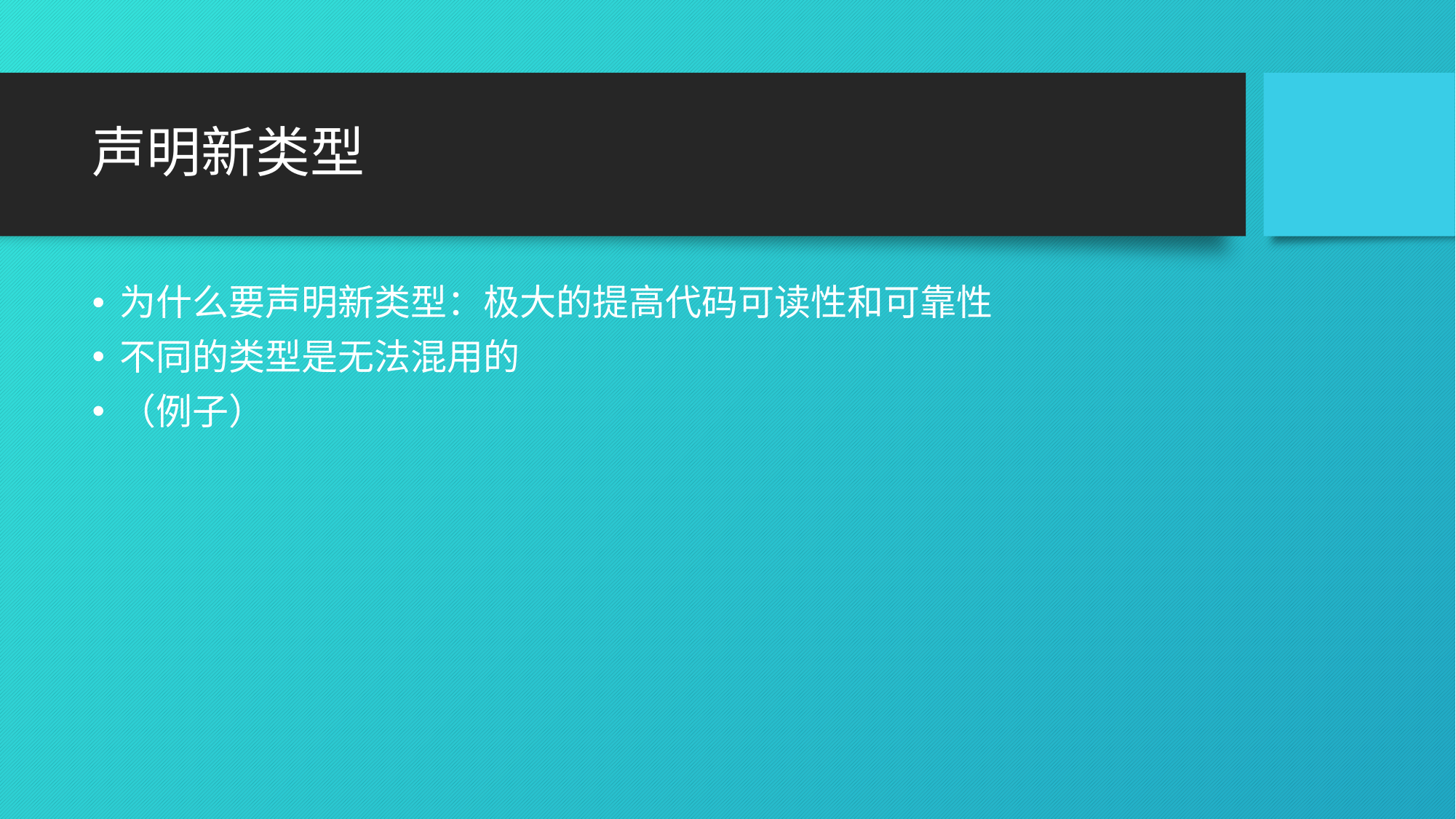

# 声明新类型
为什么要声明新类型：极大的提高代码可读性和可靠性
不同的类型是无法混用的
（例子）